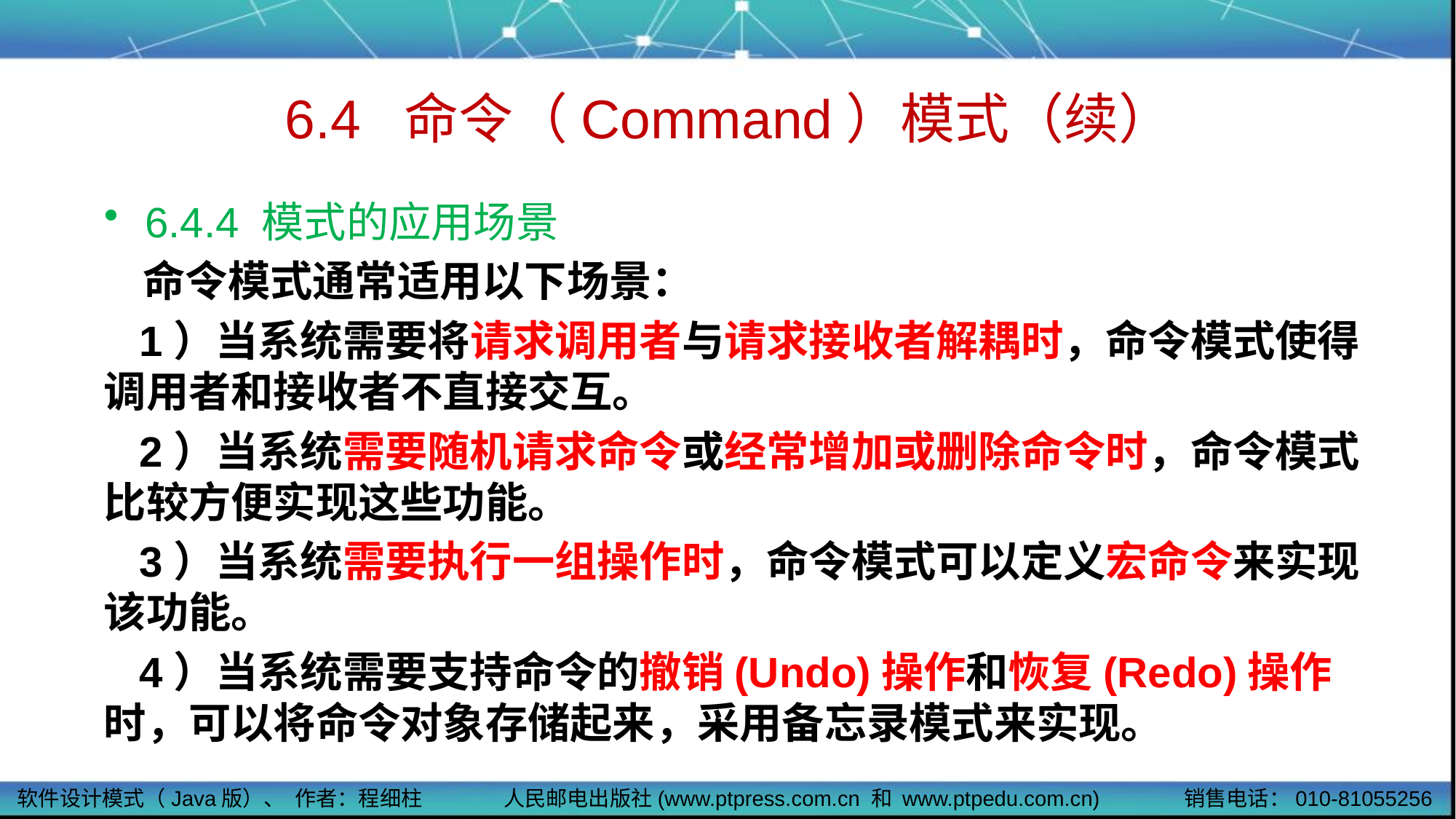

# 6.4  命令（Command）模式（续）
6.4.4 模式的应用场景
   命令模式通常适用以下场景：
   1）当系统需要将请求调用者与请求接收者解耦时，命令模式使得调用者和接收者不直接交互。
   2）当系统需要随机请求命令或经常增加或删除命令时，命令模式比较方便实现这些功能。
   3）当系统需要执行一组操作时，命令模式可以定义宏命令来实现该功能。
   4）当系统需要支持命令的撤销(Undo)操作和恢复(Redo)操作时，可以将命令对象存储起来，采用备忘录模式来实现。
软件设计模式（Java版）、  作者：程细柱
人民邮电出版社(www.ptpress.com.cn 和 www.ptpedu.com.cn)
销售电话：010-81055256